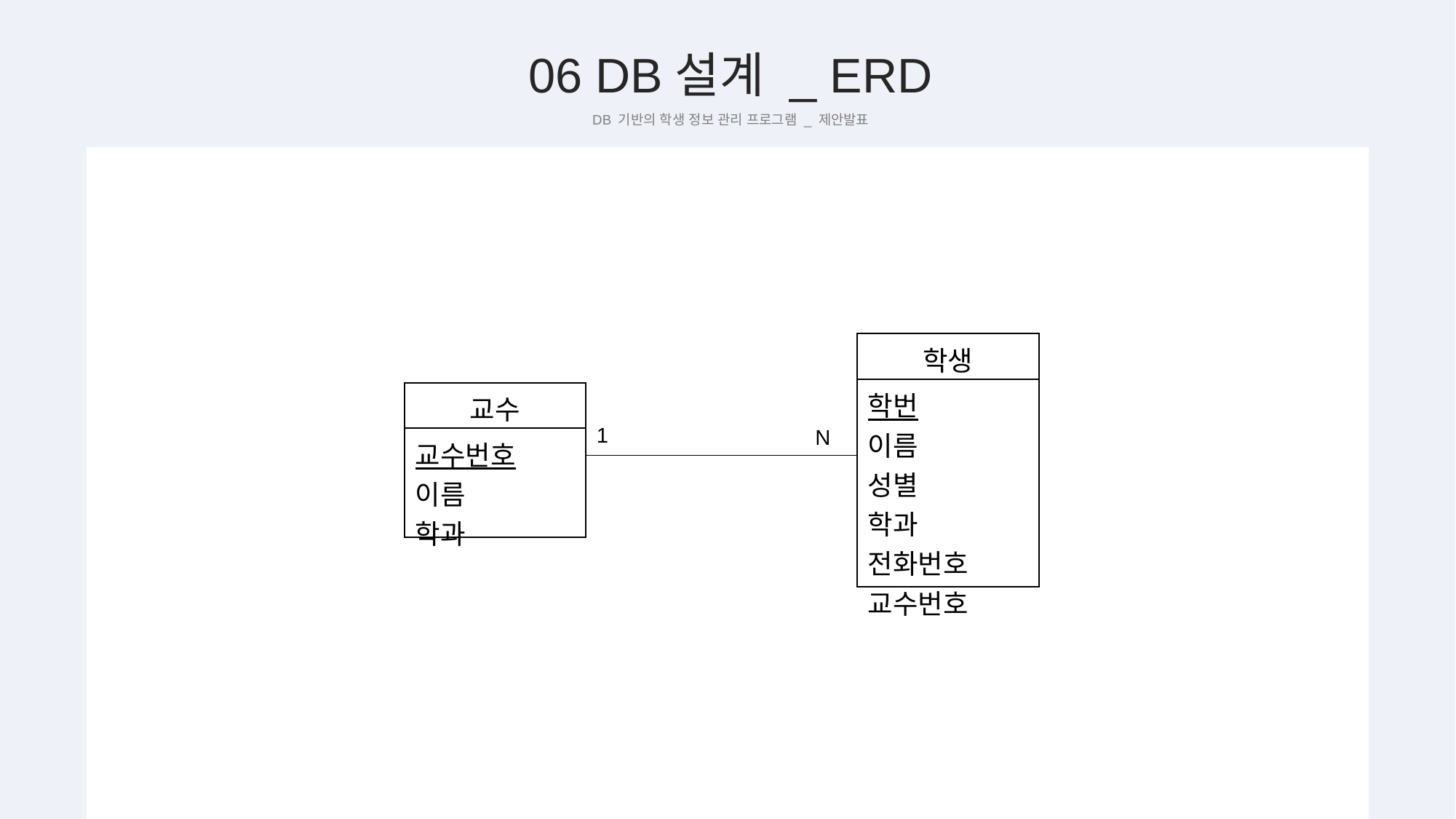

06 DB설계 _ ERD
DB 기반의 학생 정보 관리 프로그램 _ 제안발표

| 학생 |
| --- |
| 학번 이름 성별 학과 전화번호 교수번호 |
| 교수 |
| --- |
| 교수번호 이름 학과 |
1
N